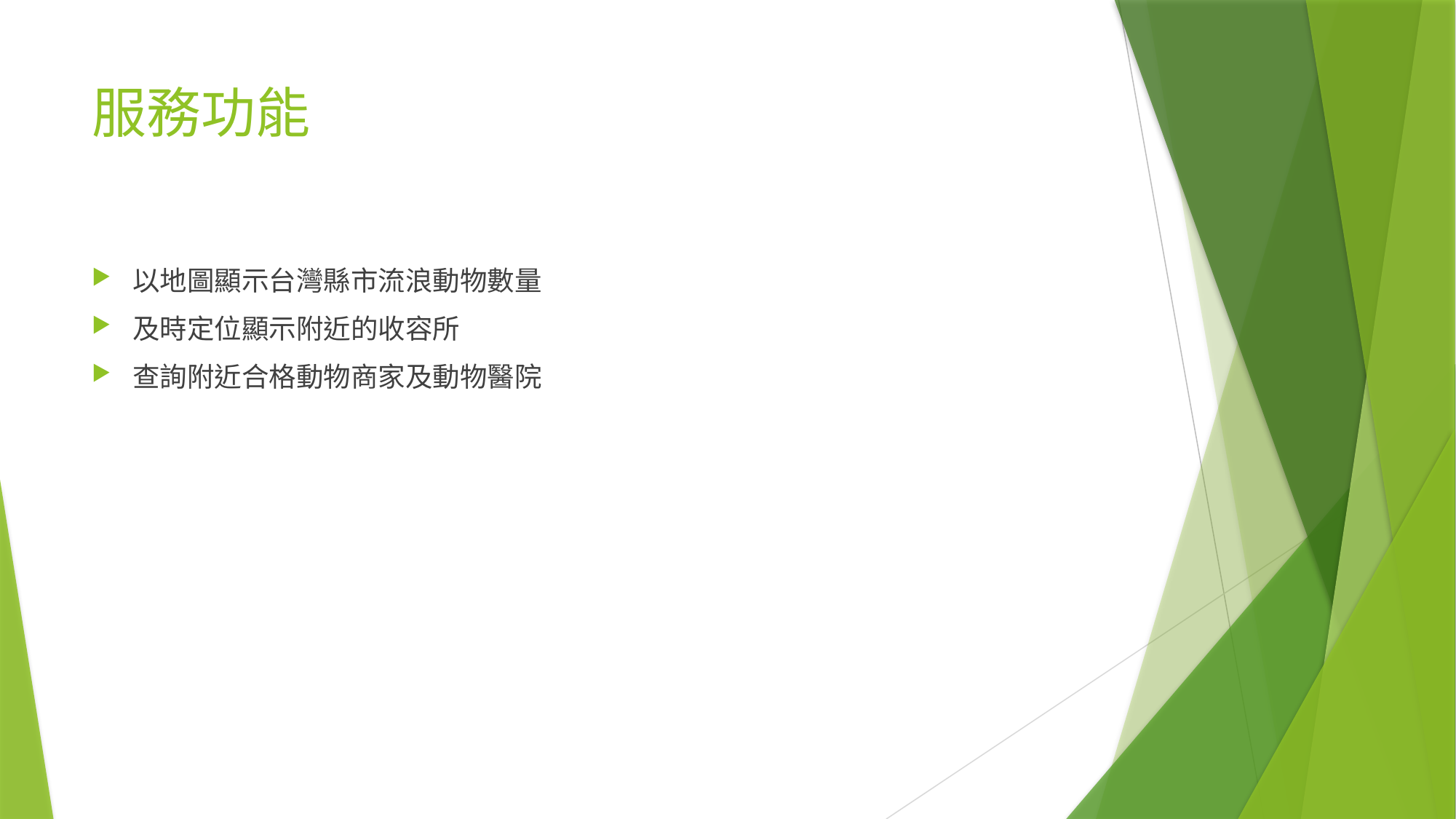

# 服務功能
以地圖顯示台灣縣市流浪動物數量
及時定位顯示附近的收容所
查詢附近合格動物商家及動物醫院